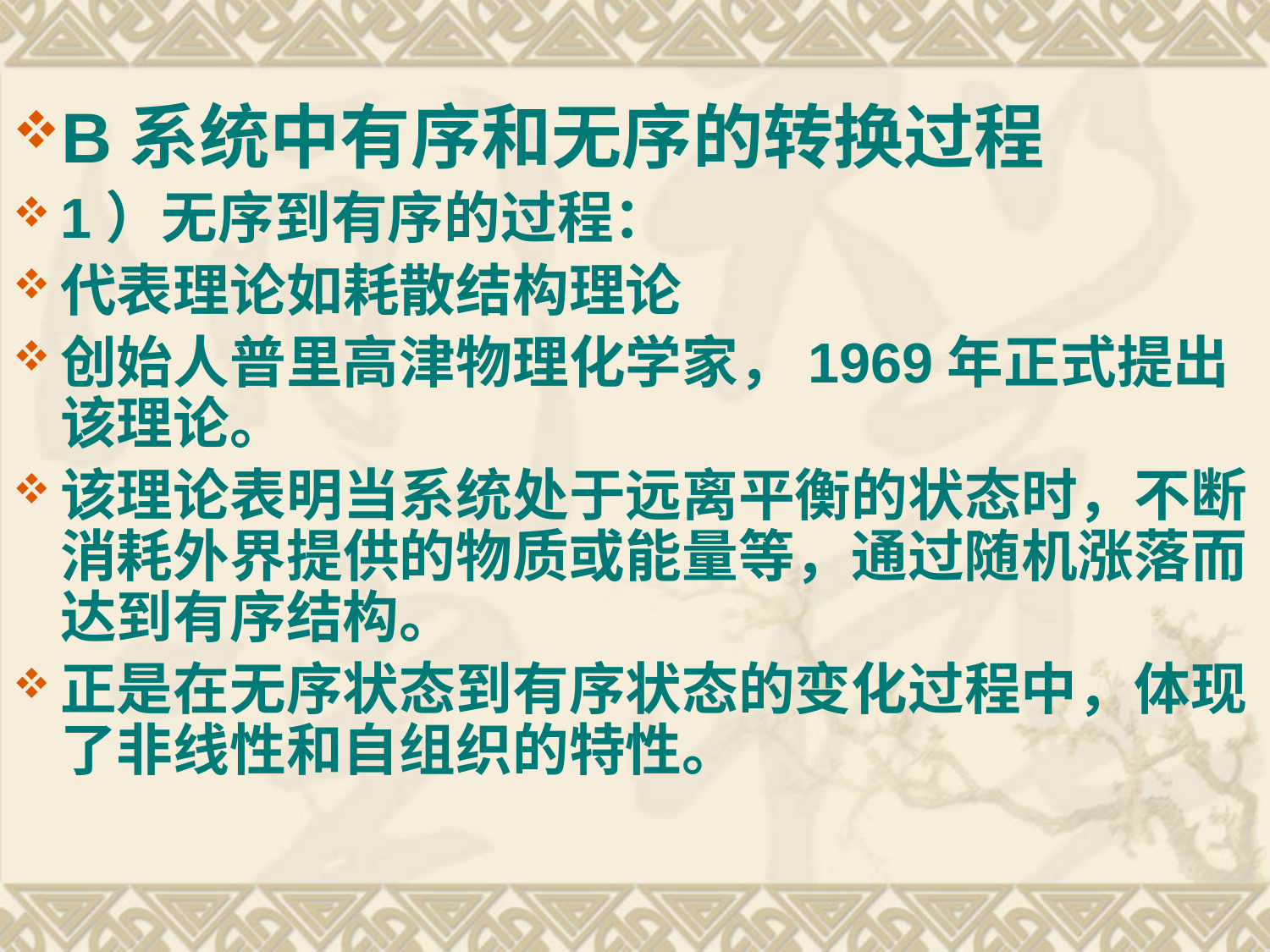

B系统中有序和无序的转换过程
1）无序到有序的过程：
代表理论如耗散结构理论
创始人普里高津物理化学家，1969年正式提出该理论。
该理论表明当系统处于远离平衡的状态时，不断消耗外界提供的物质或能量等，通过随机涨落而达到有序结构。
正是在无序状态到有序状态的变化过程中，体现了非线性和自组织的特性。